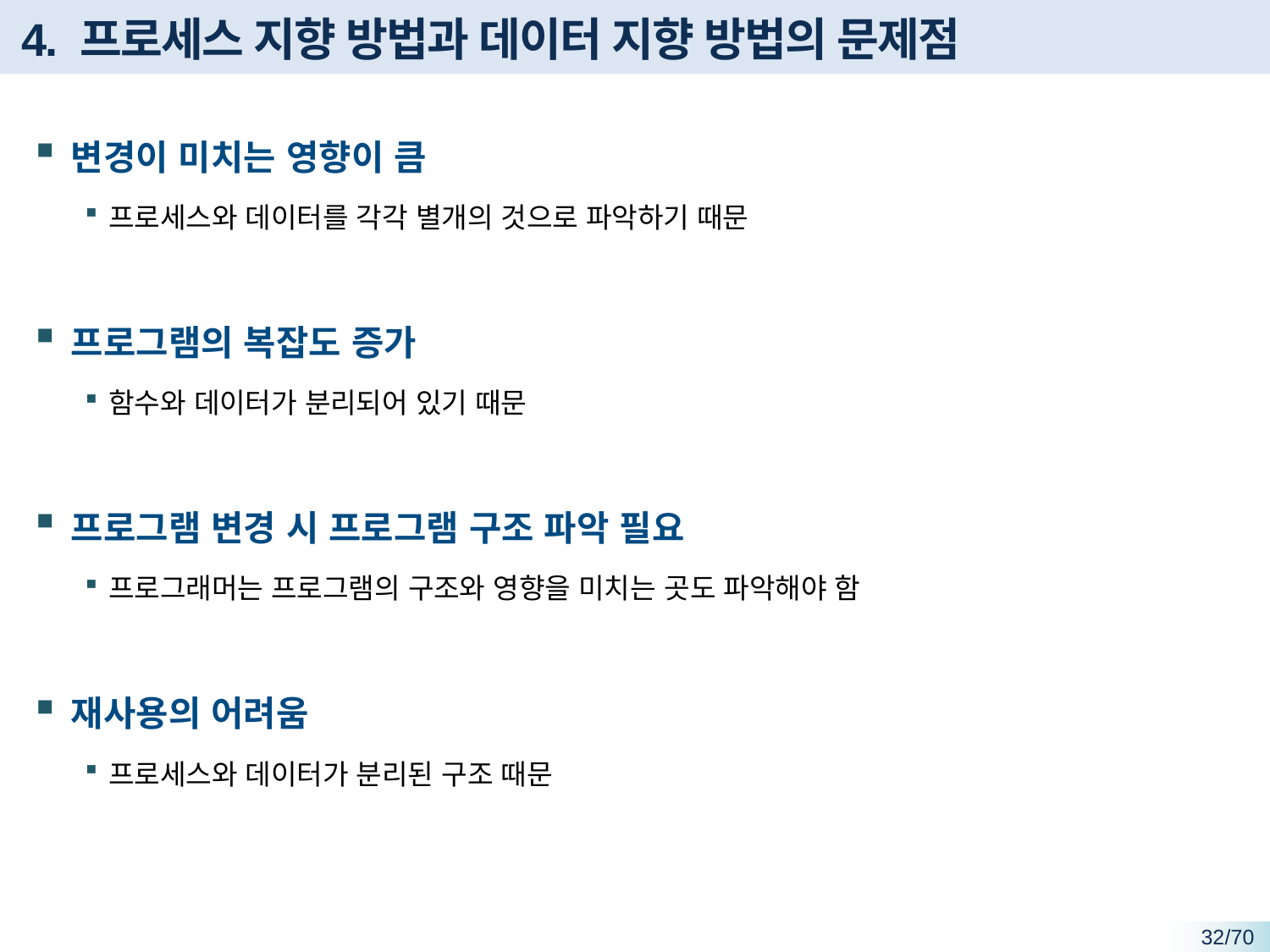

# 4. 프로세스 지향 방법과 데이터 지향 방법의 문제점
변경이 미치는 영향이 큼
프로세스와 데이터를 각각 별개의 것으로 파악하기 때문

프로그램의 복잡도 증가
함수와 데이터가 분리되어 있기 때문

프로그램 변경 시 프로그램 구조 파악 필요
프로그래머는 프로그램의 구조와 영향을 미치는 곳도 파악해야 함

재사용의 어려움
프로세스와 데이터가 분리된 구조 때문